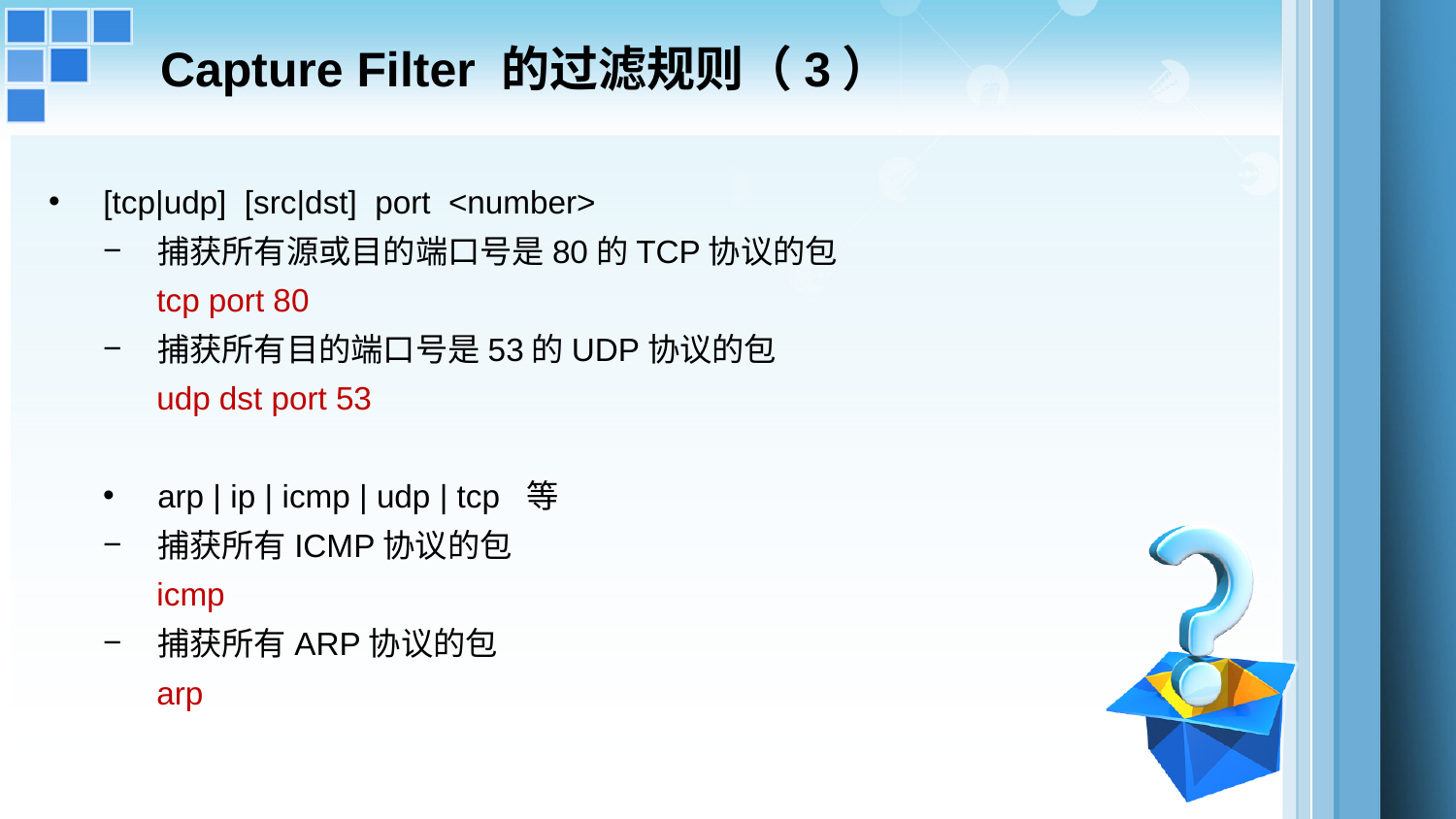

# Capture Filter 的过滤规则（3）
[tcp|udp]  [src|dst]  port  <number>
捕获所有源或目的端口号是80的TCP协议的包
      tcp port 80
捕获所有目的端口号是53的UDP协议的包
      udp dst port 53

arp | ip | icmp | udp | tcp  等
捕获所有ICMP协议的包
      icmp
捕获所有ARP协议的包
      arp